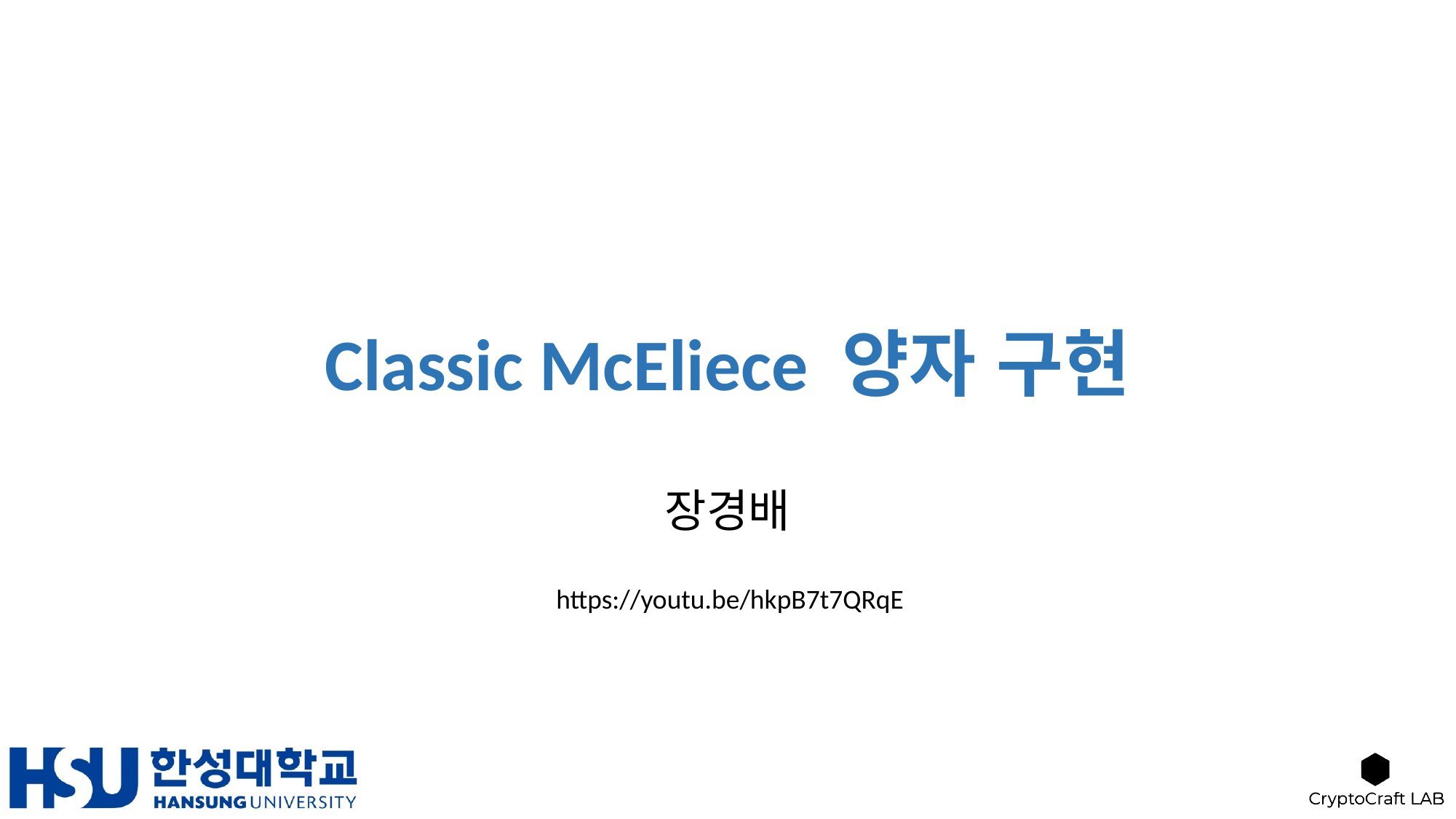

# Classic McEliece 양자 구현
장경배
https://youtu.be/hkpB7t7QRqE